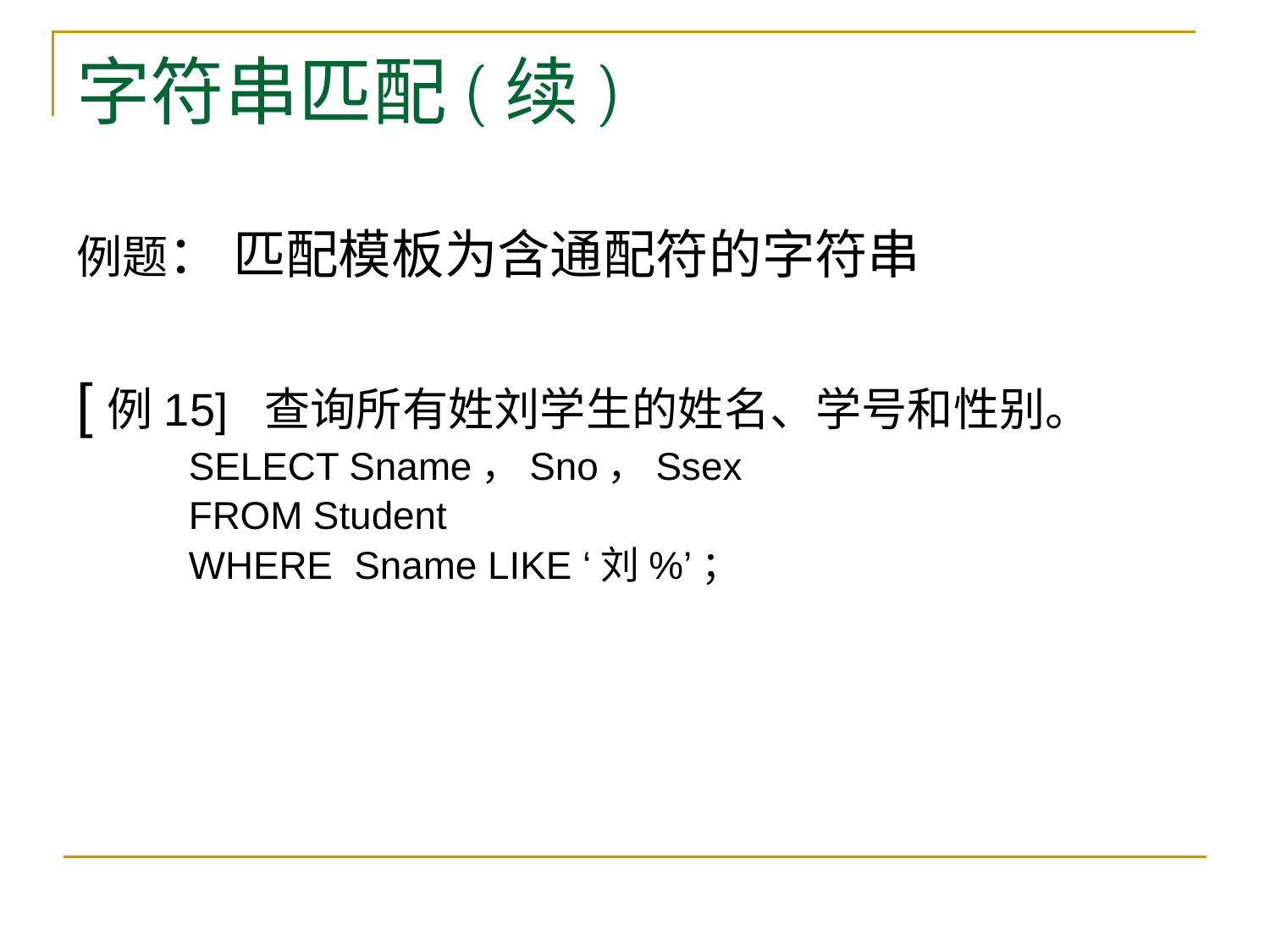

# 字符串匹配(续)
例题： 匹配模板为含通配符的字符串

[例15]  查询所有姓刘学生的姓名、学号和性别。
      SELECT Sname，Sno，Ssex
      FROM Student
      WHERE  Sname LIKE ‘刘%’；